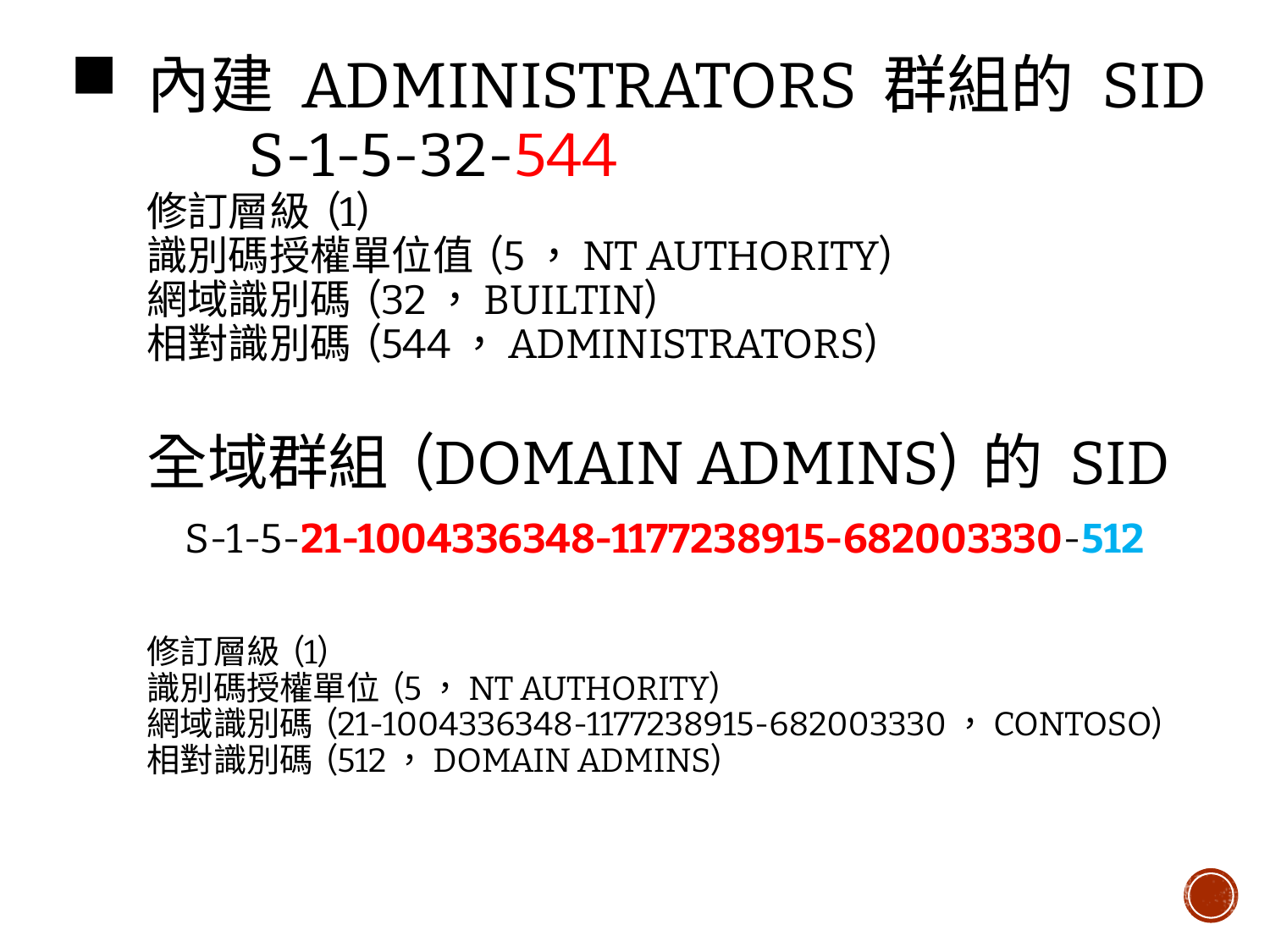

# 內建 Administrators 群組的 SID S-1-5-32-544 修訂層級 (1) 識別碼授權單位值 (5，NT Authority) 網域識別碼 (32，Builtin) 相對識別碼 (544，Administrators) 全域群組 (Domain Admins) 的 SID S-1-5-21-1004336348-1177238915-682003330-512 修訂層級 (1) 識別碼授權單位 (5，NT Authority) 網域識別碼 (21-1004336348-1177238915-682003330，Contoso) 相對識別碼 (512，Domain Admins)